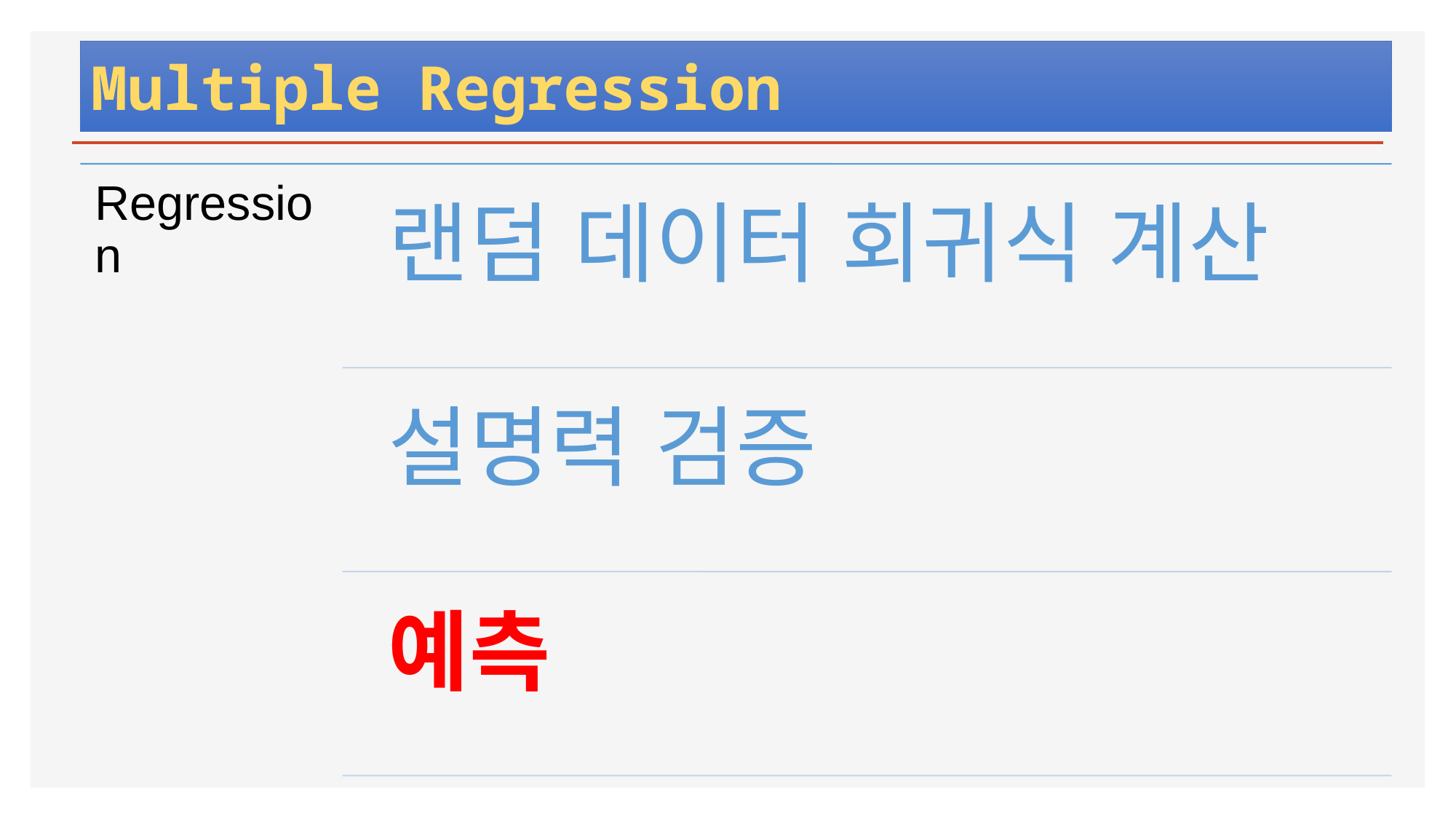

Multiple Regression
Regression
랜덤 데이터 회귀식 계산
설명력 검증
예측